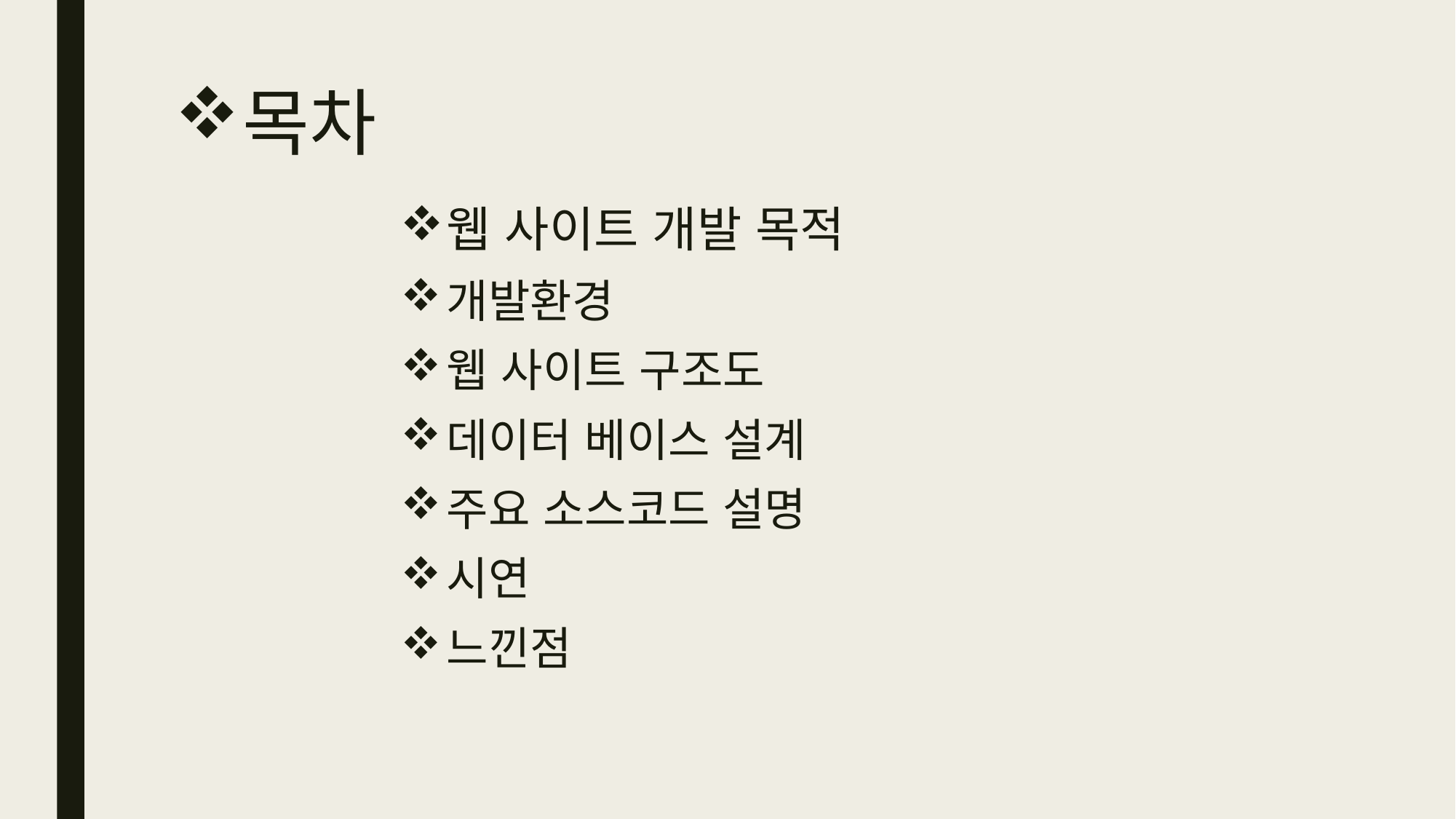

# 목차
웹 사이트 개발 목적
개발환경
웹 사이트 구조도
데이터 베이스 설계
주요 소스코드 설명
시연
느낀점